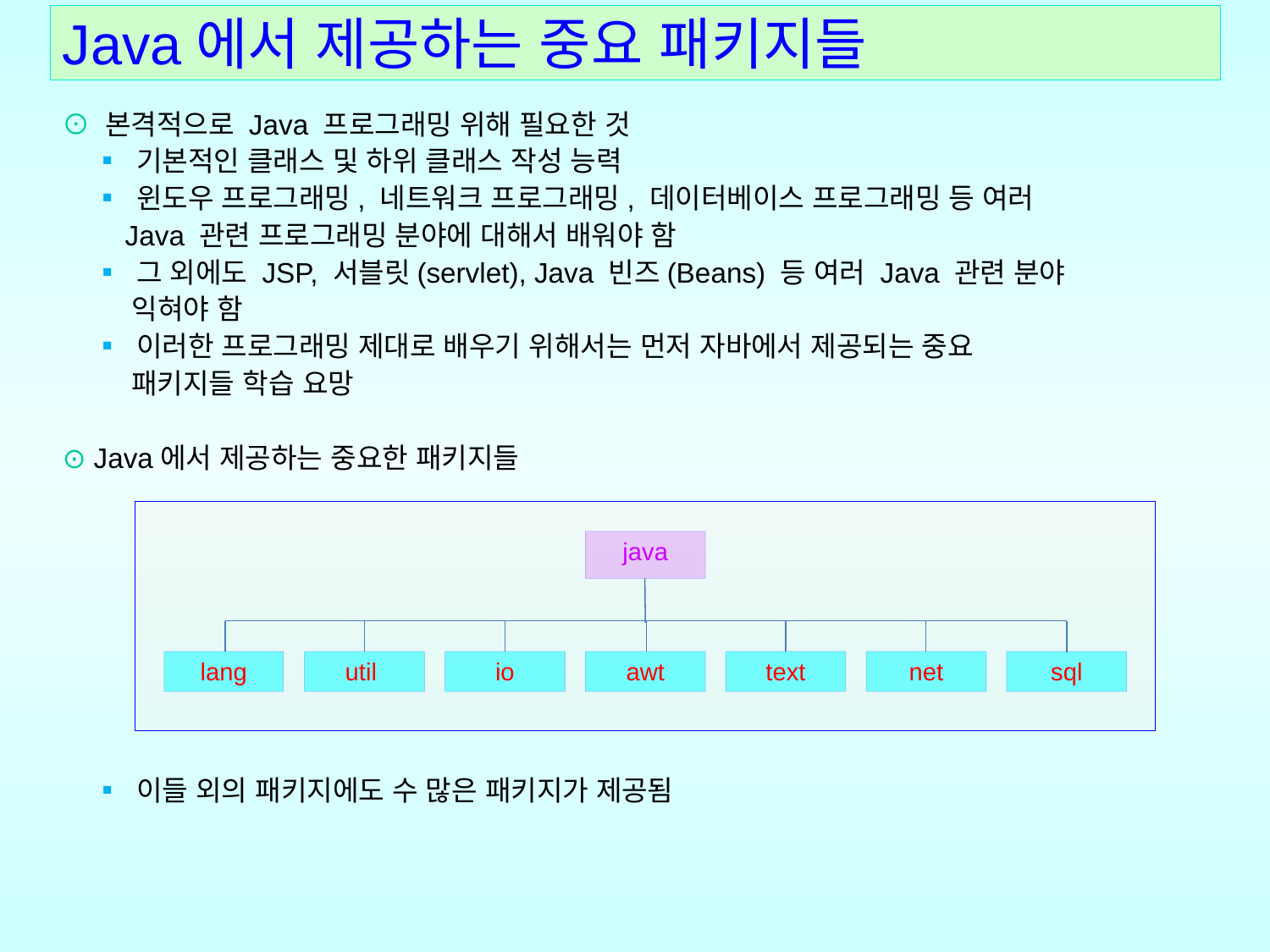

# Java에서 제공하는 중요 패키지들
⊙ 본격적으로 Java 프로그래밍 위해 필요한 것
    ▪ 기본적인 클래스 및 하위 클래스 작성 능력
    ▪ 윈도우 프로그래밍, 네트워크 프로그래밍, 데이터베이스 프로그래밍 등 여러
        Java 관련 프로그래밍 분야에 대해서 배워야 함
    ▪ 그 외에도 JSP, 서블릿(servlet), Java 빈즈(Beans) 등 여러 Java 관련 분야
        익혀야 함
    ▪ 이러한 프로그래밍 제대로 배우기 위해서는 먼저 자바에서 제공되는 중요
        패키지들 학습 요망

⊙ Java에서 제공하는 중요한 패키지들

    ▪ 이들 외의 패키지에도 수 많은 패키지가 제공됨

java
sql
net
io
text
util
awt
lang